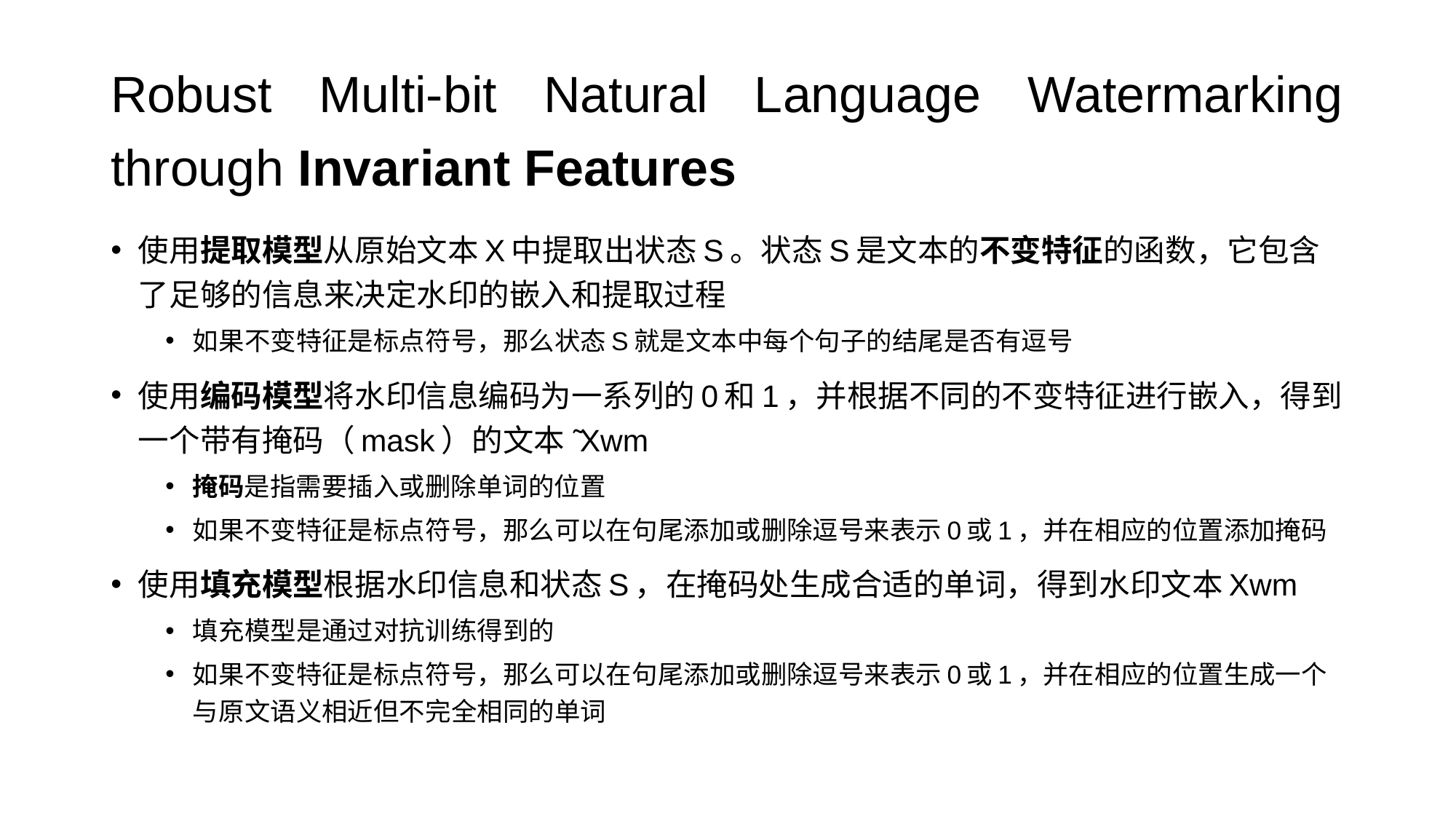

# Robust Multi-bit Natural Language Watermarking through Invariant Features
使用提取模型从原始文本X中提取出状态S。状态S是文本的不变特征的函数，它包含了足够的信息来决定水印的嵌入和提取过程
如果不变特征是标点符号，那么状态S就是文本中每个句子的结尾是否有逗号
使用编码模型将水印信息编码为一系列的0和1，并根据不同的不变特征进行嵌入，得到一个带有掩码（mask）的文本 ̃Xwm
掩码是指需要插入或删除单词的位置
如果不变特征是标点符号，那么可以在句尾添加或删除逗号来表示0或1，并在相应的位置添加掩码
使用填充模型根据水印信息和状态S，在掩码处生成合适的单词，得到水印文本Xwm
填充模型是通过对抗训练得到的
如果不变特征是标点符号，那么可以在句尾添加或删除逗号来表示0或1，并在相应的位置生成一个与原文语义相近但不完全相同的单词